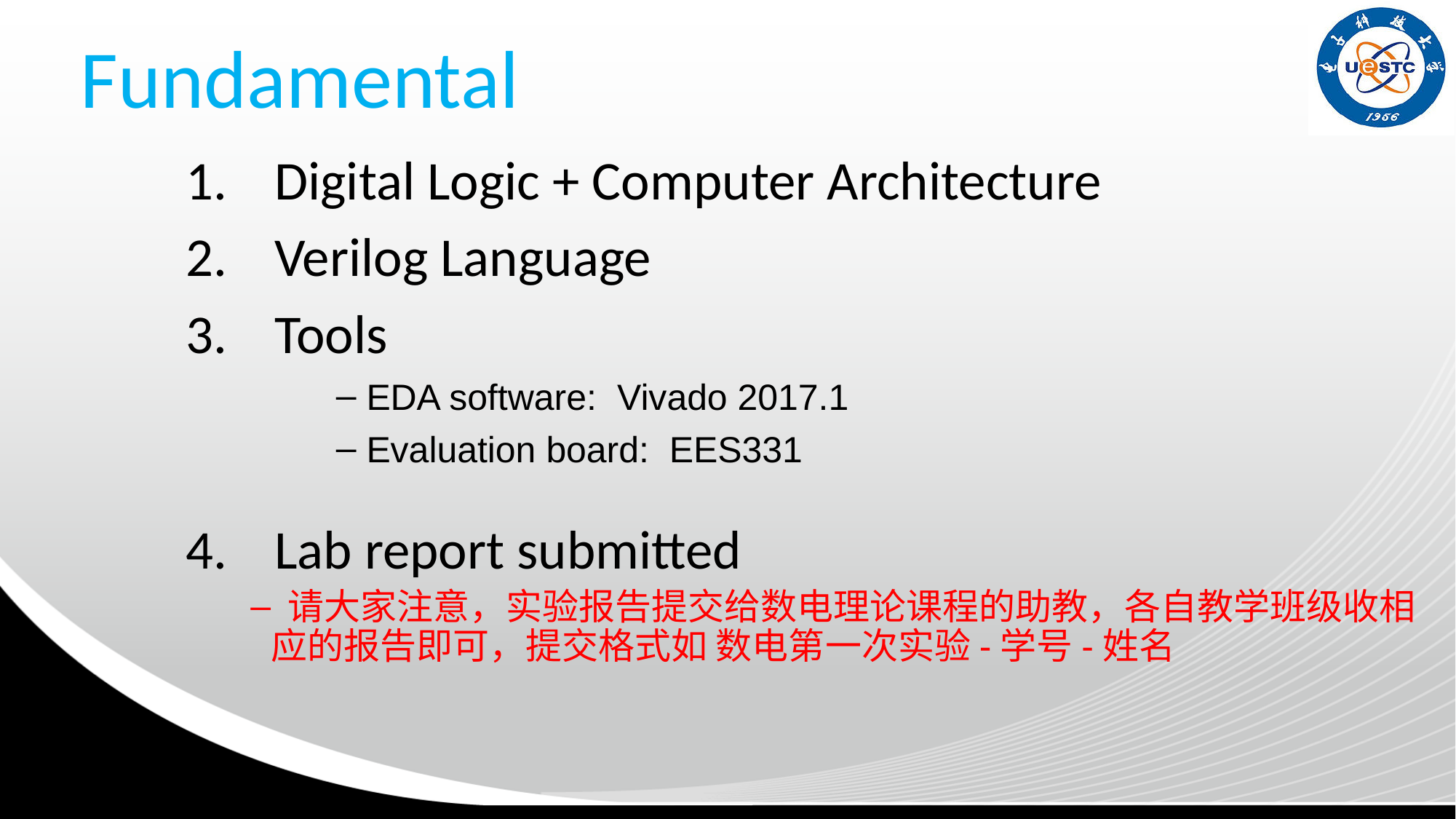

# Fundamental
Digital Logic + Computer Architecture
Verilog Language
Tools
 EDA software:  Vivado 2017.1
 Evaluation board:  EES331
Lab report submitted
 请大家注意，实验报告提交给数电理论课程的助教，各自教学班级收相应的报告即可，提交格式如 数电第一次实验-学号-姓名